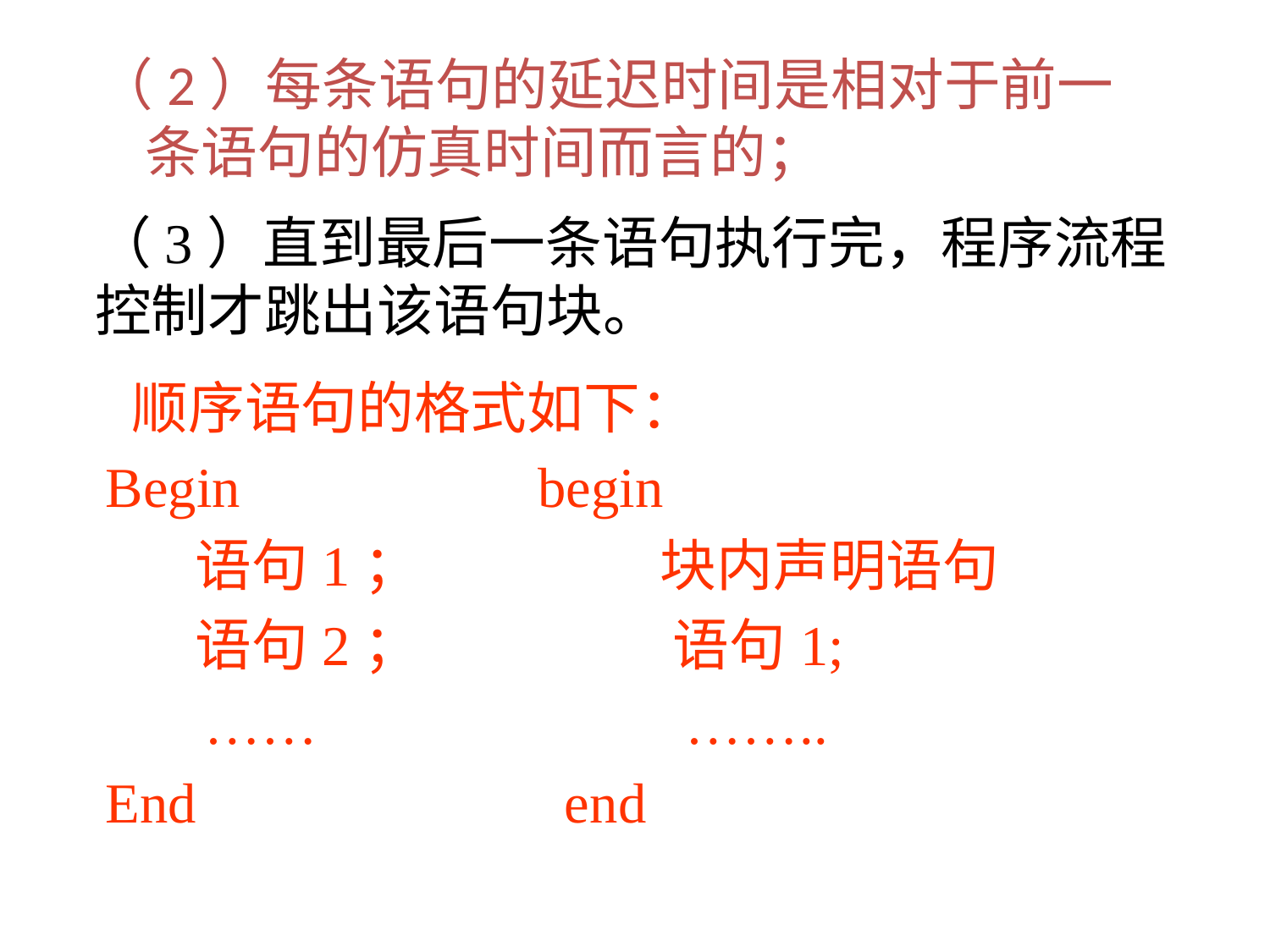

（2）每条语句的延迟时间是相对于前一条语句的仿真时间而言的；
（3）直到最后一条语句执行完，程序流程控制才跳出该语句块。
 顺序语句的格式如下：
Begin                     begin
      语句1；                   块内声明语句
      语句2；                    语句1;
       ……                          ……..
End                          end